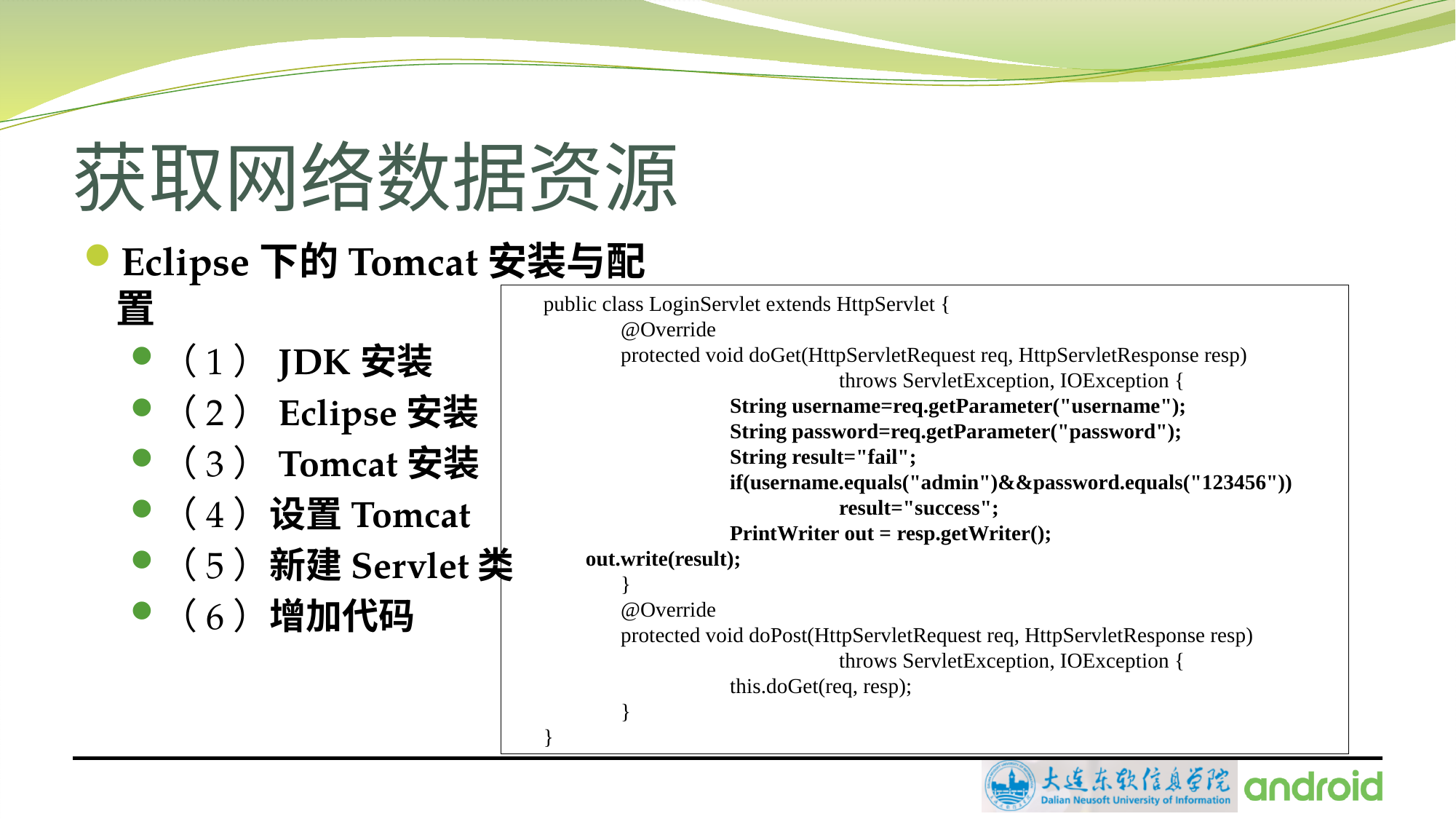

# 获取网络数据资源
Eclipse下的Tomcat安装与配置
（1）JDK安装
（2）Eclipse安装
（3）Tomcat安装
（4）设置Tomcat
（5）新建Servlet类
（6）增加代码
public class LoginServlet extends HttpServlet {
	@Override
	protected void doGet(HttpServletRequest req, HttpServletResponse resp)
			throws ServletException, IOException {
		String username=req.getParameter("username");
		String password=req.getParameter("password");
		String result="fail";
		if(username.equals("admin")&&password.equals("123456"))
			result="success";
		PrintWriter out = resp.getWriter();
        out.write(result);
	}
	@Override
	protected void doPost(HttpServletRequest req, HttpServletResponse resp)
			throws ServletException, IOException {
		this.doGet(req, resp);
	}
}